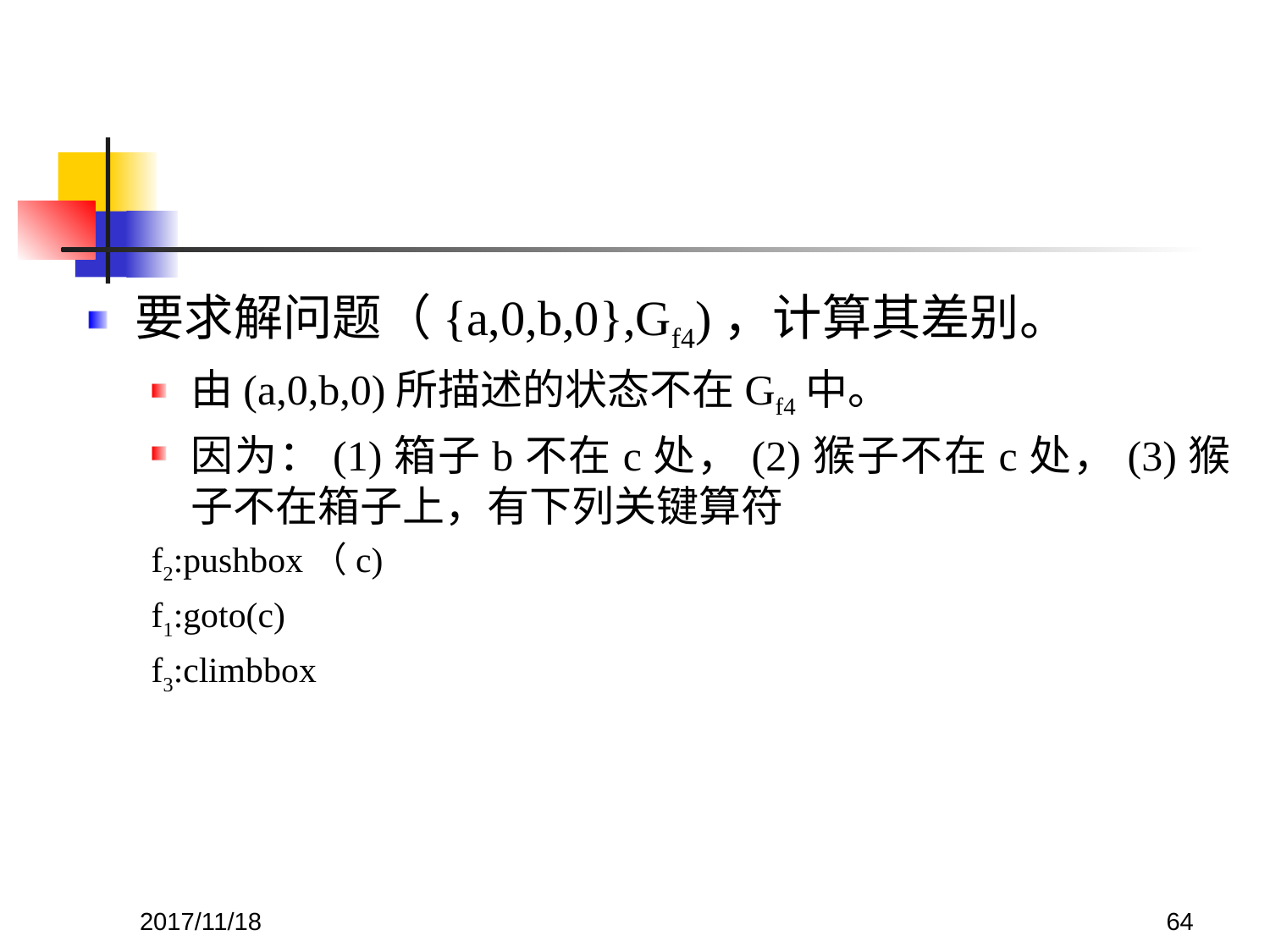

#
要求解问题（{a,0,b,0},Gf4)，计算其差别。
由(a,0,b,0)所描述的状态不在Gf4中。
因为：(1)箱子b不在c处，(2)猴子不在c处，(3)猴子不在箱子上，有下列关键算符
f2:pushbox（c)
f1:goto(c)
f3:climbbox
2017/11/18
64